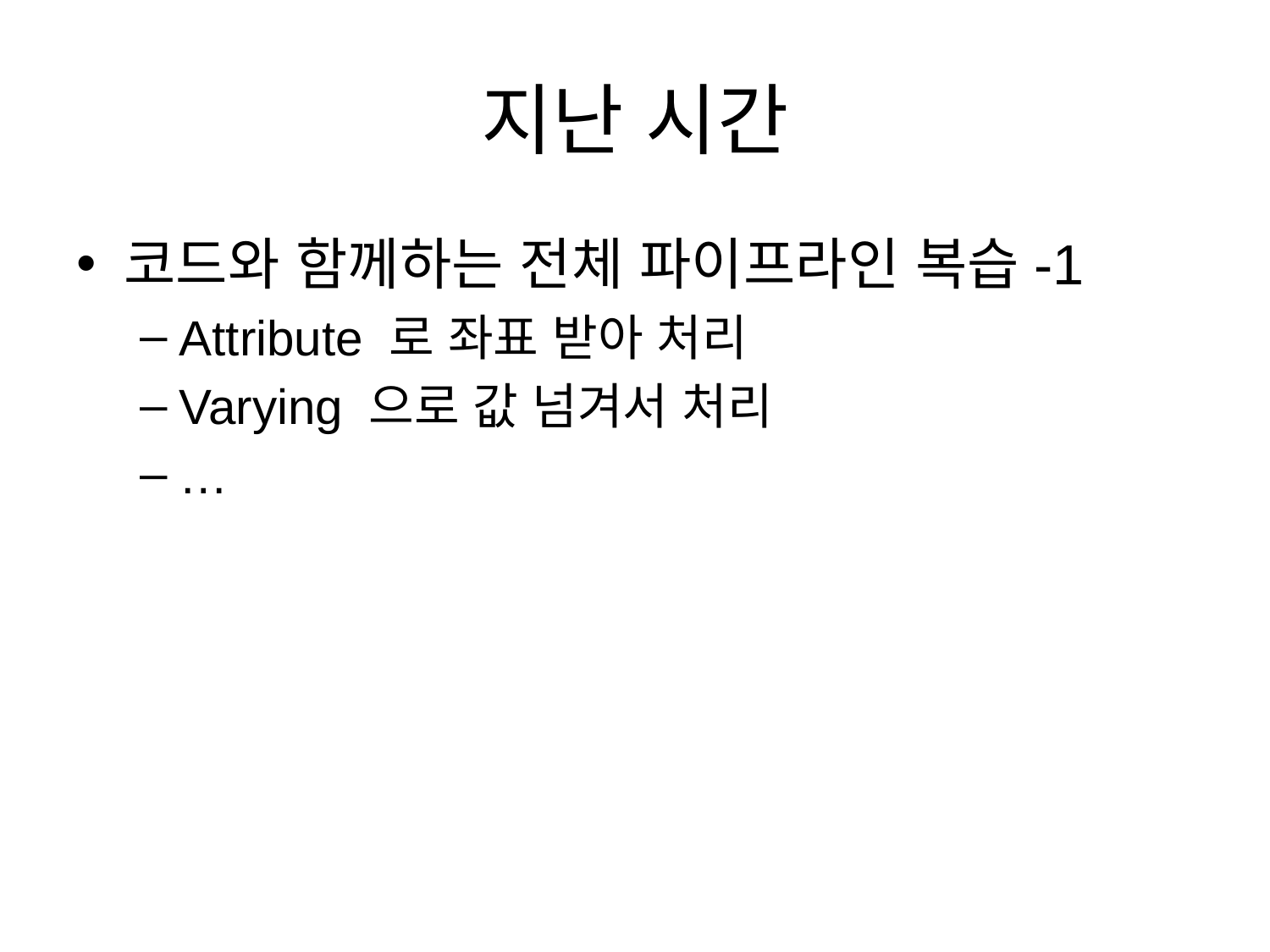

# 지난 시간
코드와 함께하는 전체 파이프라인 복습-1
Attribute 로 좌표 받아 처리
Varying 으로 값 넘겨서 처리
…